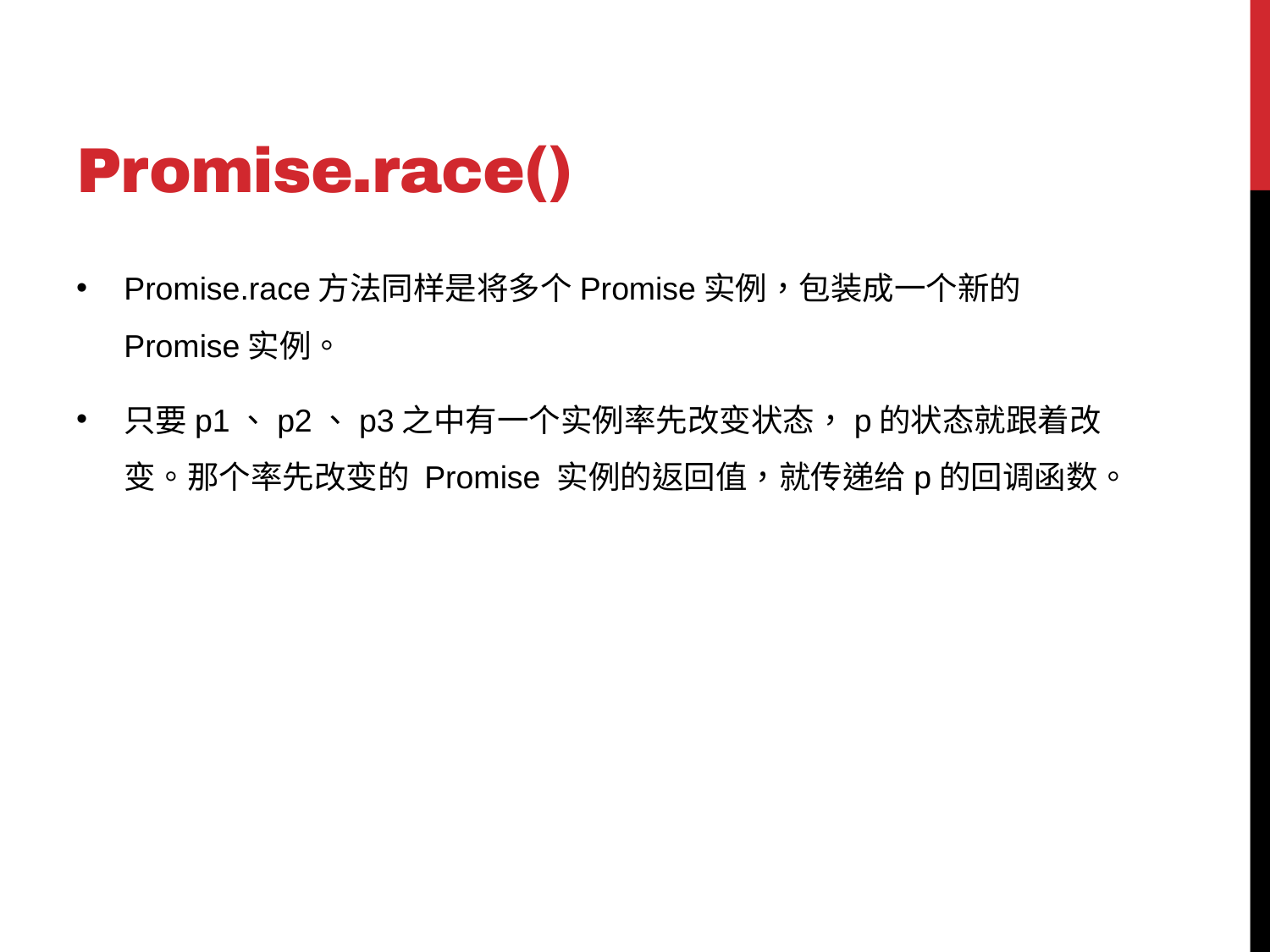

# Promise.race()
Promise.race方法同样是将多个Promise实例，包装成一个新的Promise实例。
只要p1、p2、p3之中有一个实例率先改变状态，p的状态就跟着改变。那个率先改变的 Promise 实例的返回值，就传递给p的回调函数。